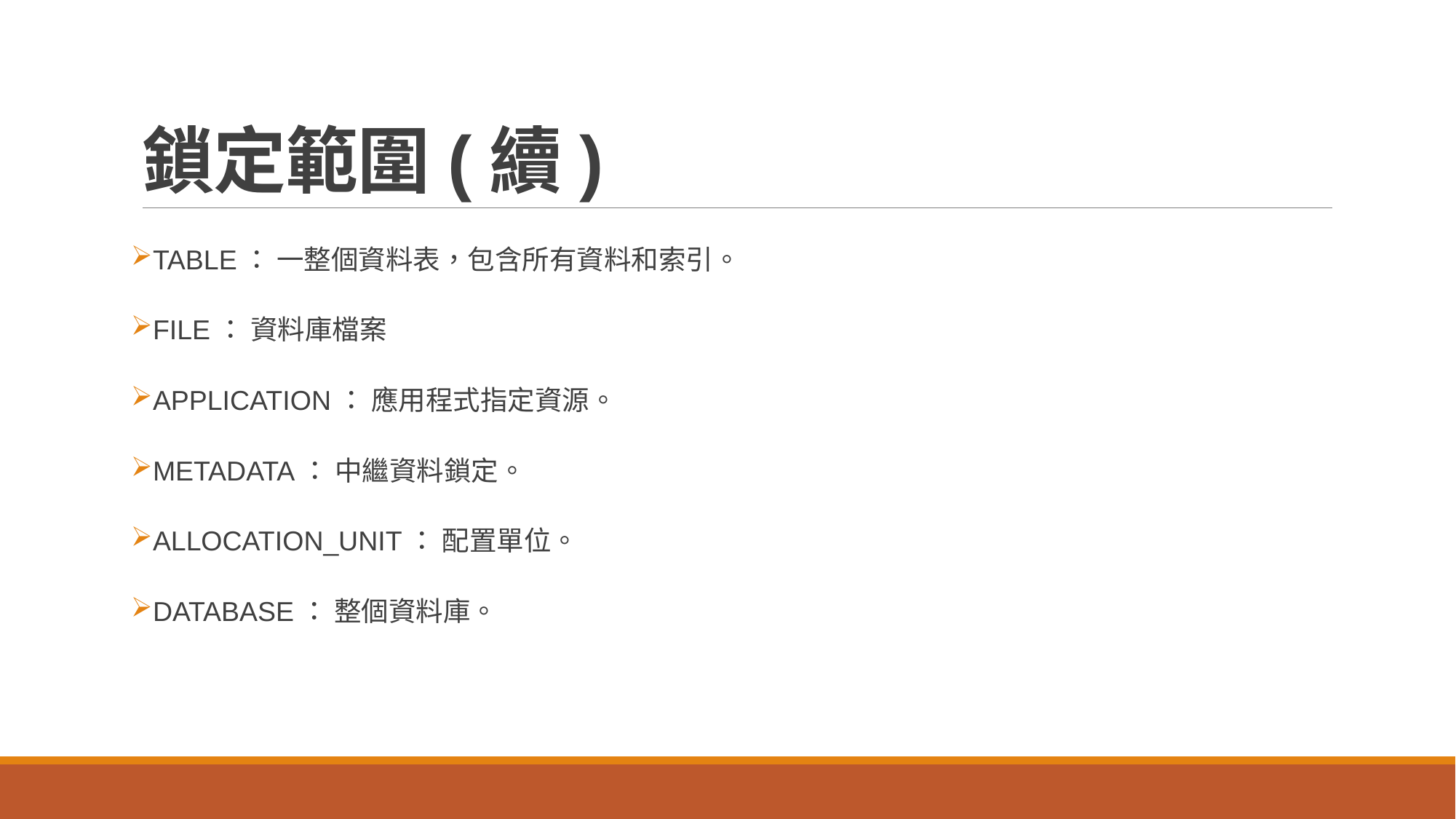

# 鎖定範圍(續)
TABLE： 一整個資料表，包含所有資料和索引。
FILE： 資料庫檔案
APPLICATION： 應用程式指定資源。
METADATA： 中繼資料鎖定。
ALLOCATION_UNIT： 配置單位。
DATABASE： 整個資料庫。